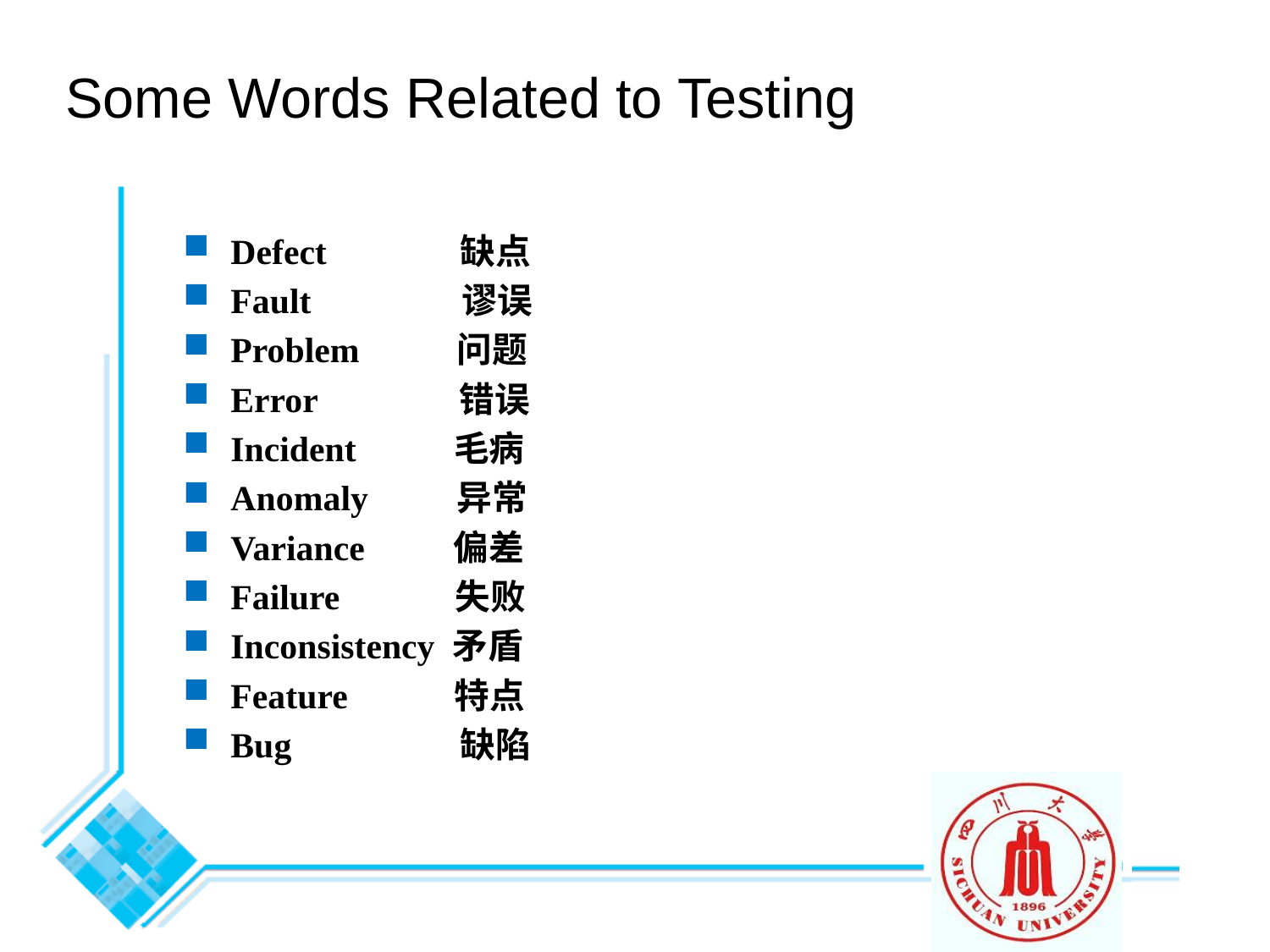

# Some Words Related to Testing
Defect              缺点
Fault                谬误
Problem          问题
Error               错误
Incident          毛病
Anomaly         异常
Variance         偏差
Failure            失败
Inconsistency 矛盾
Feature           特点
Bug                  缺陷